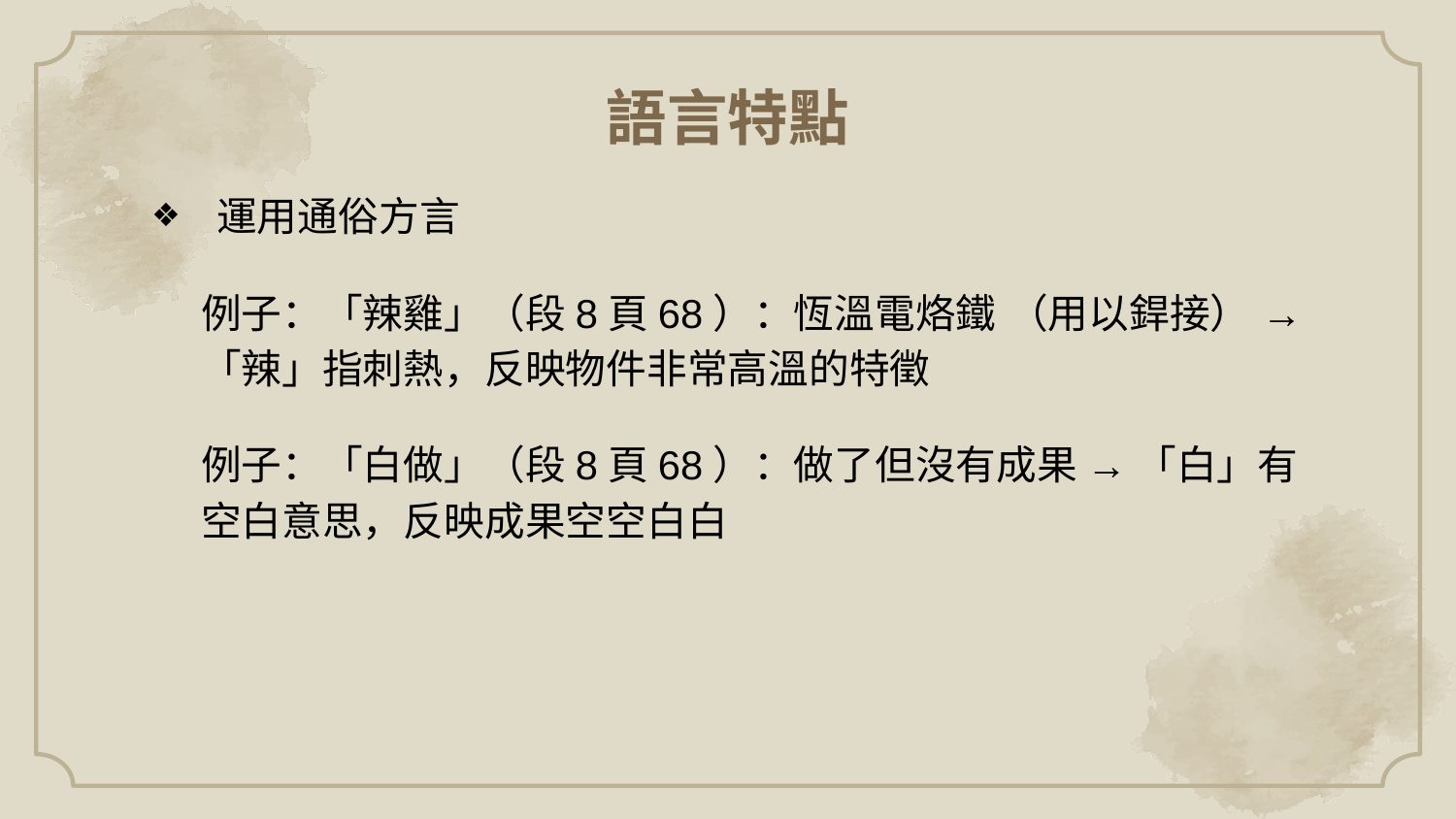

# 語言特點
 運用通俗方言
例子：「辣雞」（段8頁68）：恆溫電烙鐵 （用以銲接） →「辣」指刺熱，反映物件非常高溫的特徵
例子：「白做」（段8頁68）：做了但沒有成果 → 「白」有空白意思，反映成果空空白白